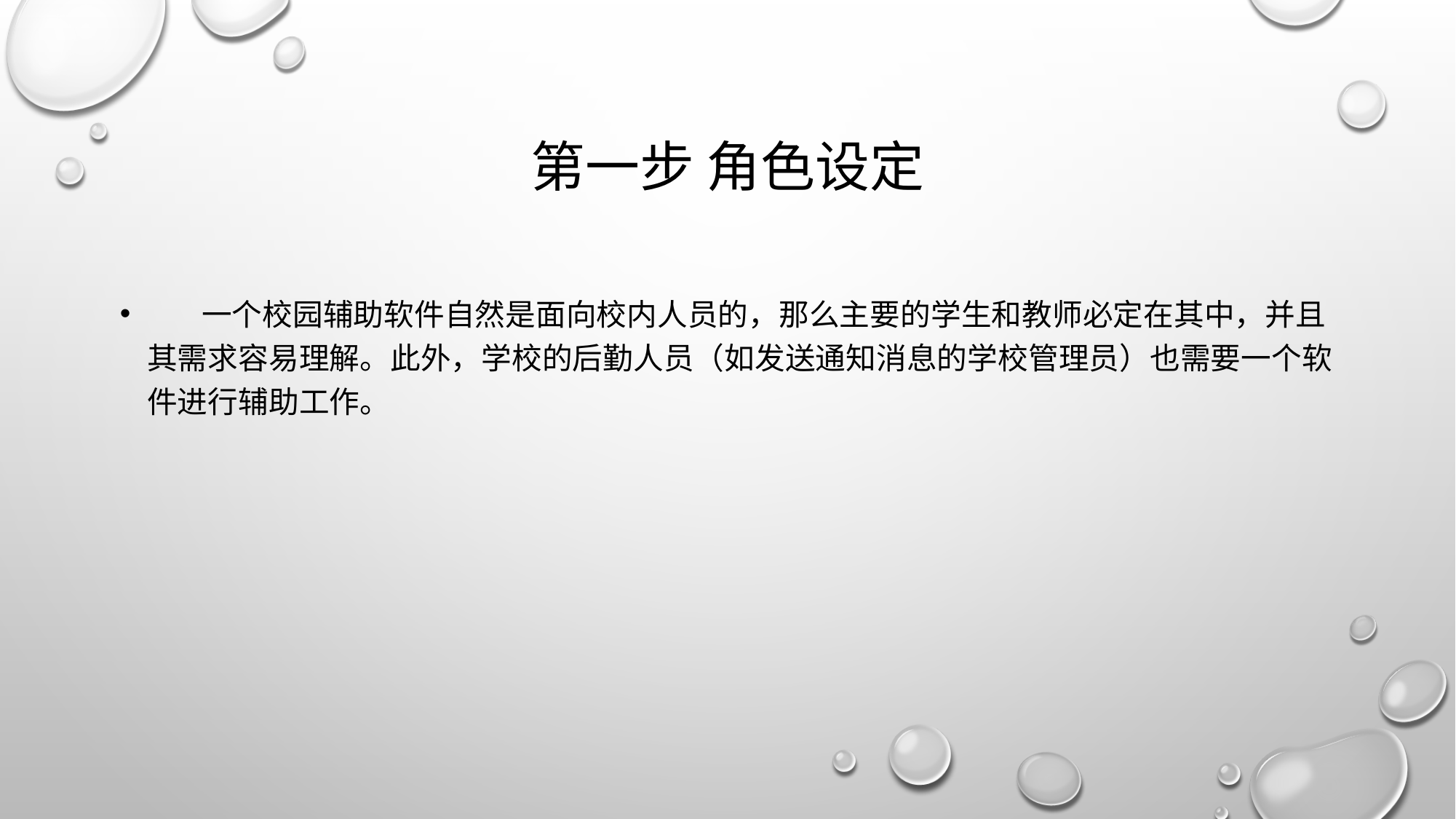

# 第一步 角色设定
       一个校园辅助软件自然是面向校内人员的，那么主要的学生和教师必定在其中，并且其需求容易理解。此外，学校的后勤人员（如发送通知消息的学校管理员）也需要一个软件进行辅助工作。